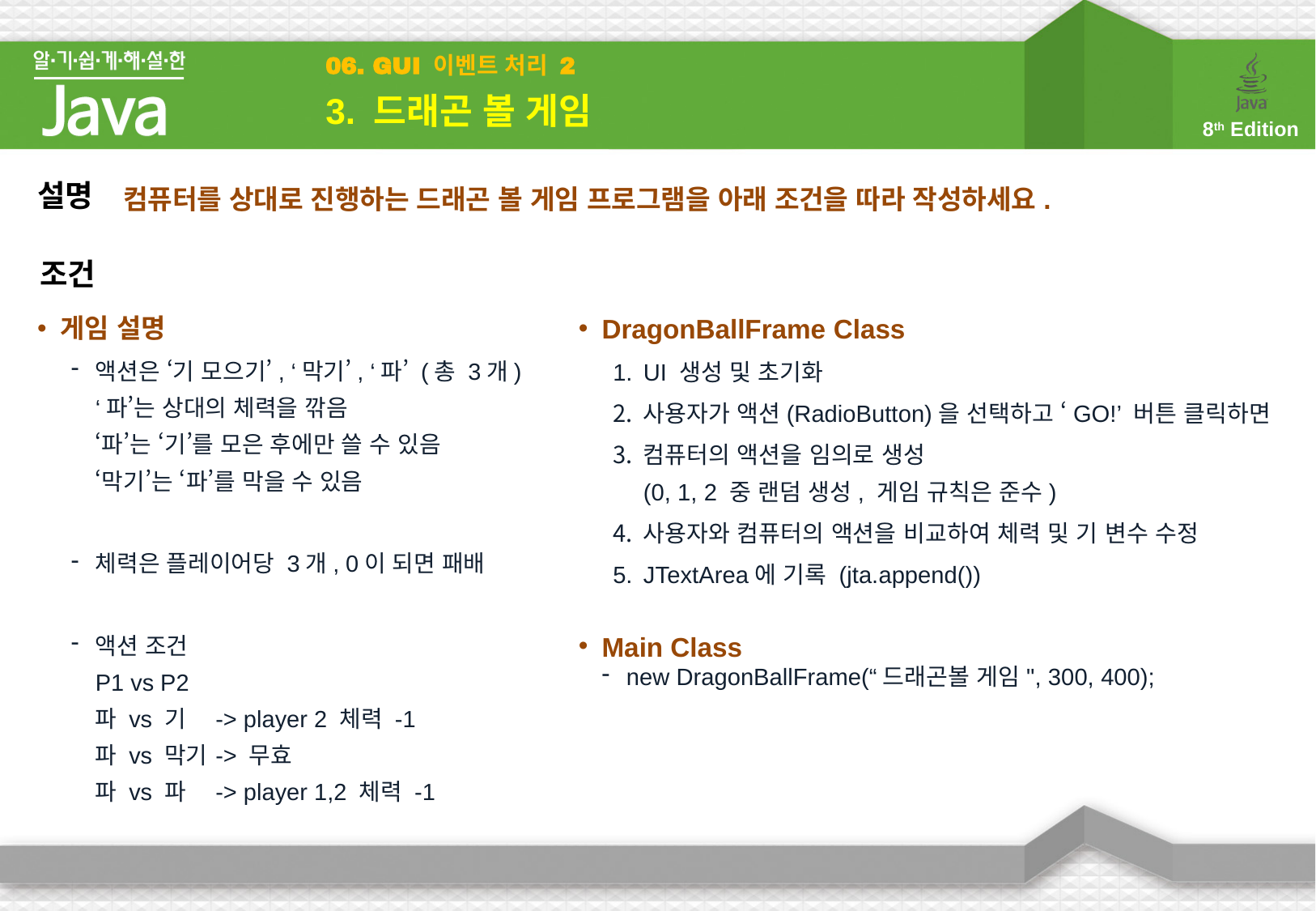

# 06. GUI 이벤트 처리 2
3. 드래곤 볼 게임
컴퓨터를 상대로 진행하는 드래곤 볼 게임 프로그램을 아래 조건을 따라 작성하세요.
설명
조건
DragonBallFrame Class
UI 생성 및 초기화
사용자가 액션(RadioButton)을 선택하고 ‘GO!’ 버튼 클릭하면
컴퓨터의 액션을 임의로 생성
(0, 1, 2 중 랜덤 생성, 게임 규칙은 준수)
사용자와 컴퓨터의 액션을 비교하여 체력 및 기 변수 수정
JTextArea에 기록 (jta.append())

Main Class
new DragonBallFrame(“드래곤볼 게임", 300, 400);
게임 설명
액션은 ‘기 모으기’, ‘막기’, ‘파’ (총 3개)
‘파’는 상대의 체력을 깎음
‘파’는 ‘기’를 모은 후에만 쓸 수 있음
‘막기’는 ‘파’를 막을 수 있음

체력은 플레이어당 3개, 0이 되면 패배

액션 조건
P1 vs P2
파 vs 기	-> player 2 체력 -1
파 vs 막기 	-> 무효
파 vs 파 	-> player 1,2 체력 -1